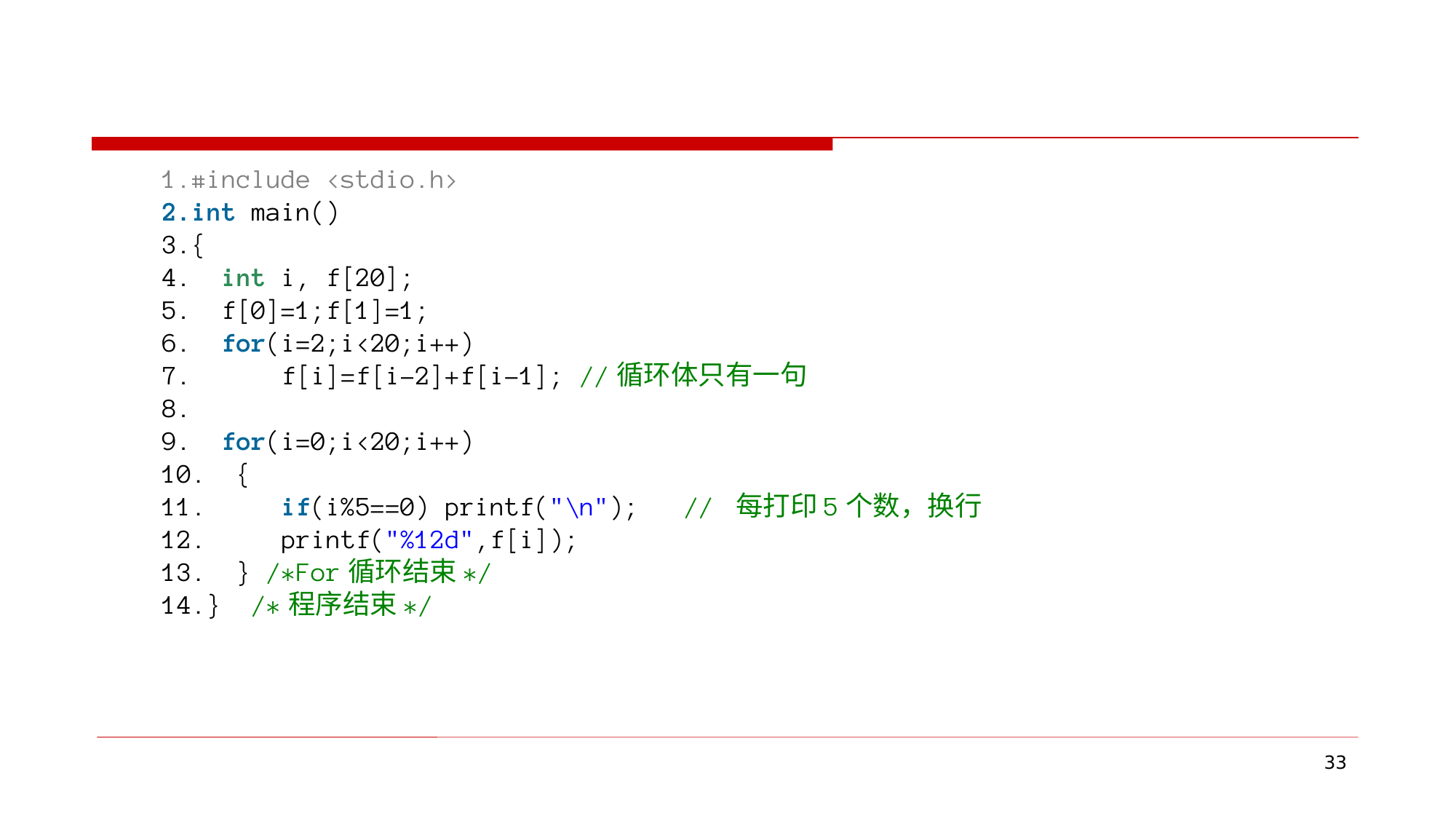

#include <stdio.h>
int main()
{
  int i, f[20];
  f[0]=1;f[1]=1;
  for(i=2;i<20;i++)
      f[i]=f[i-2]+f[i-1]; //循环体只有一句

  for(i=0;i<20;i++)
  {
     if(i%5==0) printf("\n");   // 每打印5个数，换行
     printf("%12d",f[i]);
  } /*For循环结束*/
}  /*程序结束*/
33